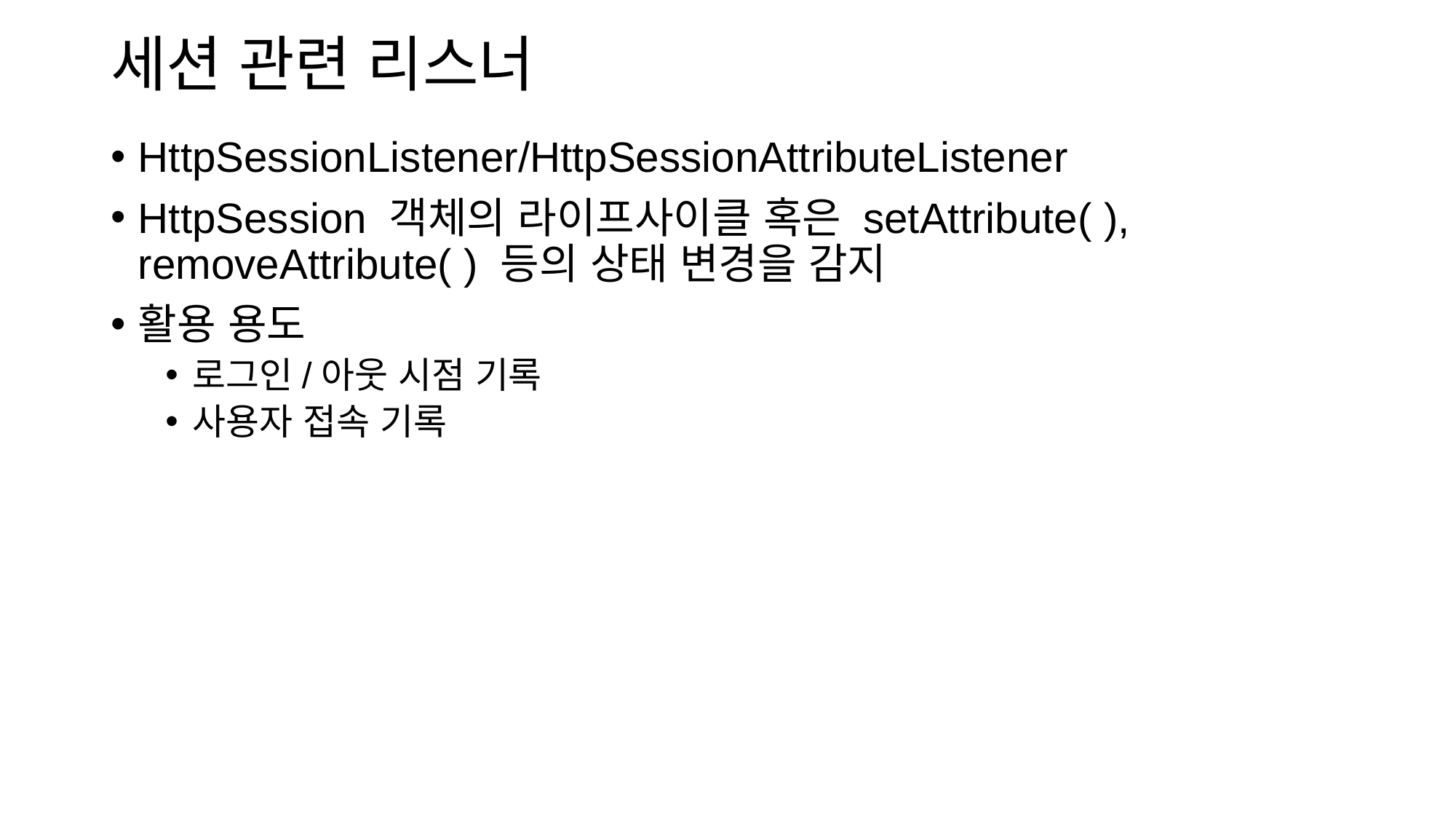

# 세션 관련 리스너
HttpSessionListener/HttpSessionAttributeListener
HttpSession 객체의 라이프사이클 혹은 setAttribute( ), removeAttribute( ) 등의 상태 변경을 감지
활용 용도
로그인/아웃 시점 기록
사용자 접속 기록